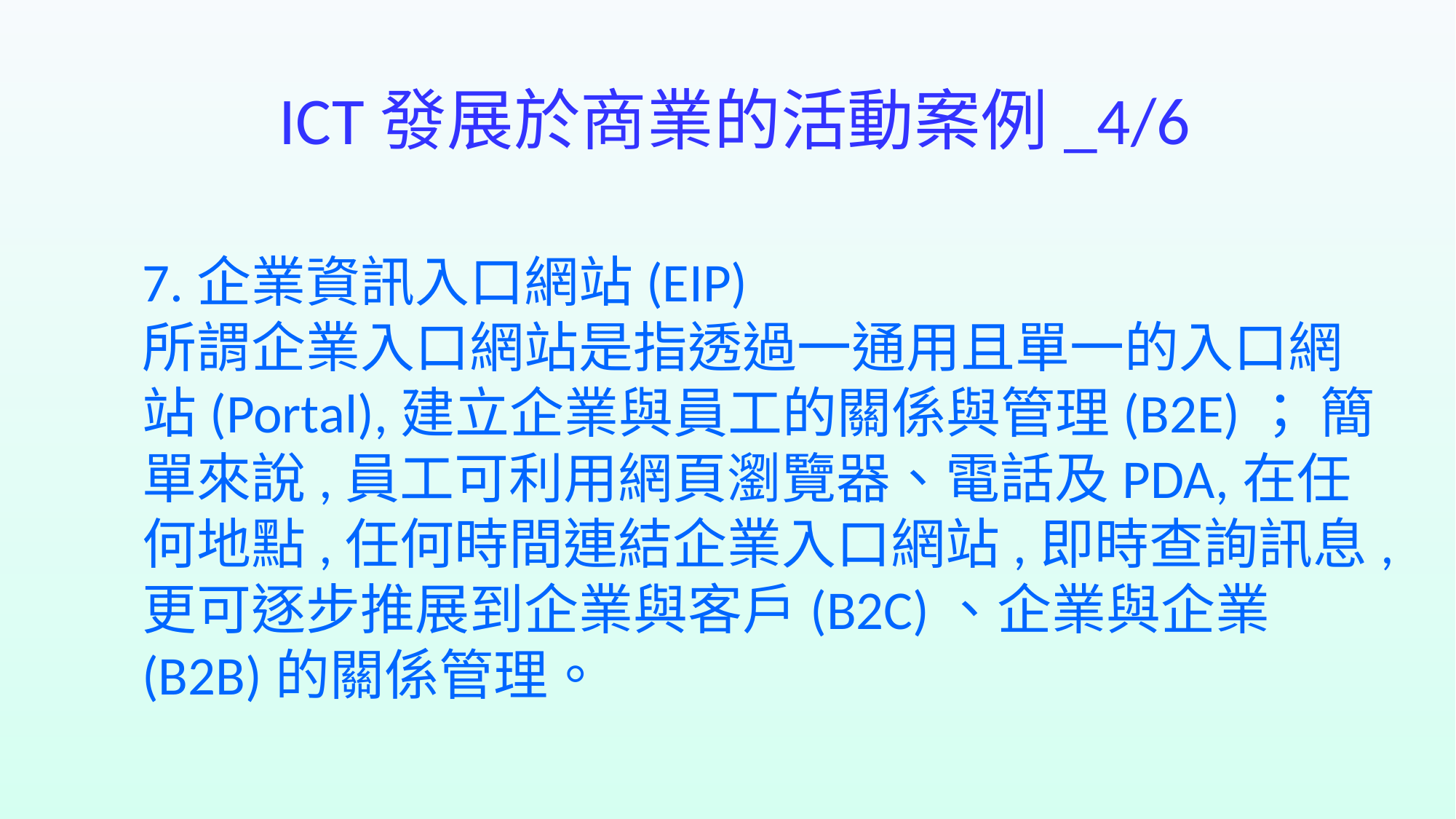

# ICT發展於商業的活動案例_4/6

7.企業資訊入口網站(EIP)
所謂企業入口網站是指透過一通用且單一的入口網站(Portal),建立企業與員工的關係與管理(B2E)； 簡單來說,員工可利用網頁瀏覽器、電話及PDA,在任何地點,任何時間連結企業入口網站,即時查詢訊息,更可逐步推展到企業與客戶(B2C)、企業與企業(B2B)的關係管理。